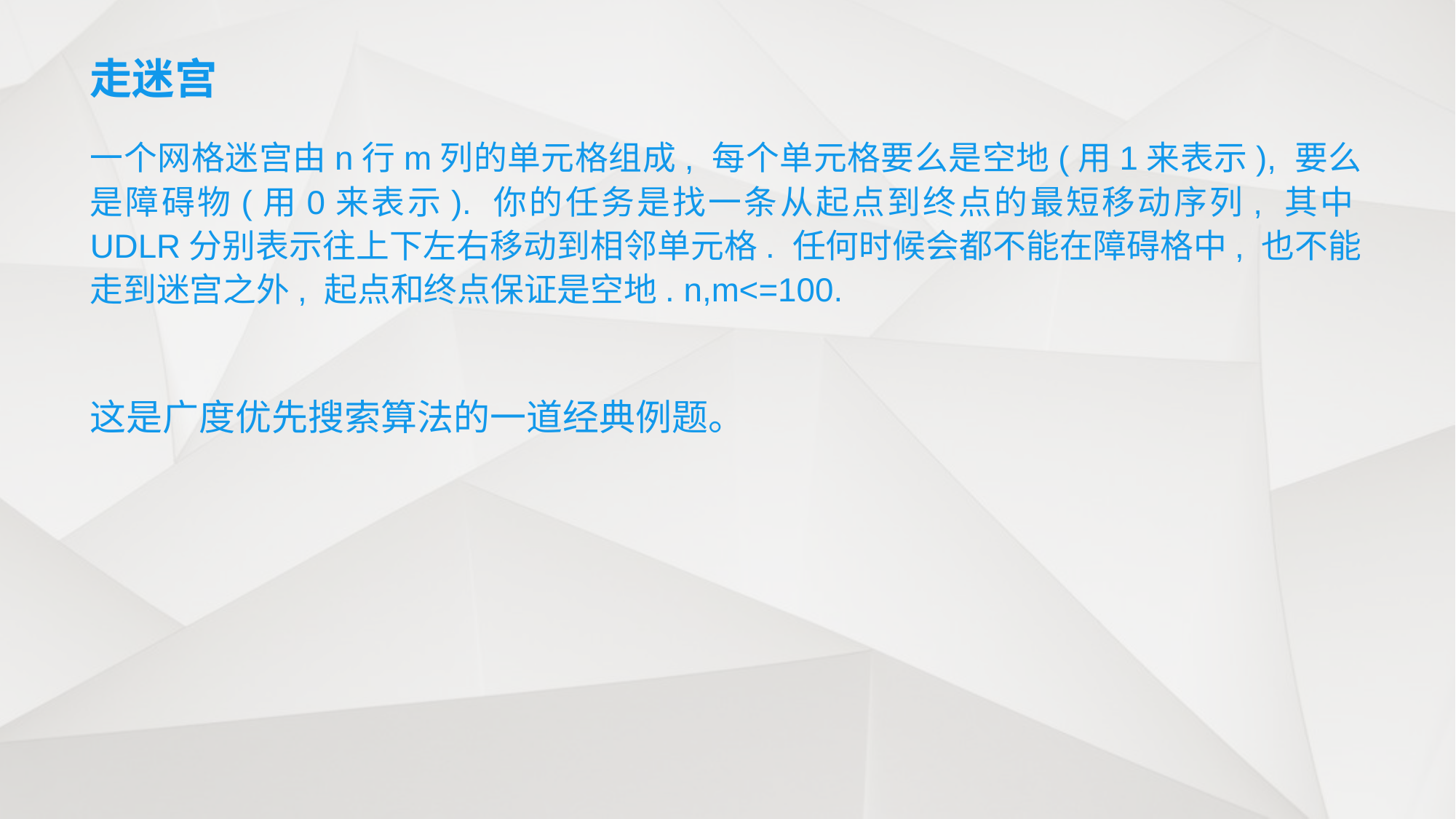

# 走迷宫
一个网格迷宫由n行m列的单元格组成, 每个单元格要么是空地(用1来表示), 要么是障碍物(用0来表示). 你的任务是找一条从起点到终点的最短移动序列, 其中UDLR分别表示往上下左右移动到相邻单元格. 任何时候会都不能在障碍格中, 也不能走到迷宫之外, 起点和终点保证是空地. n,m<=100.
这是广度优先搜索算法的一道经典例题。